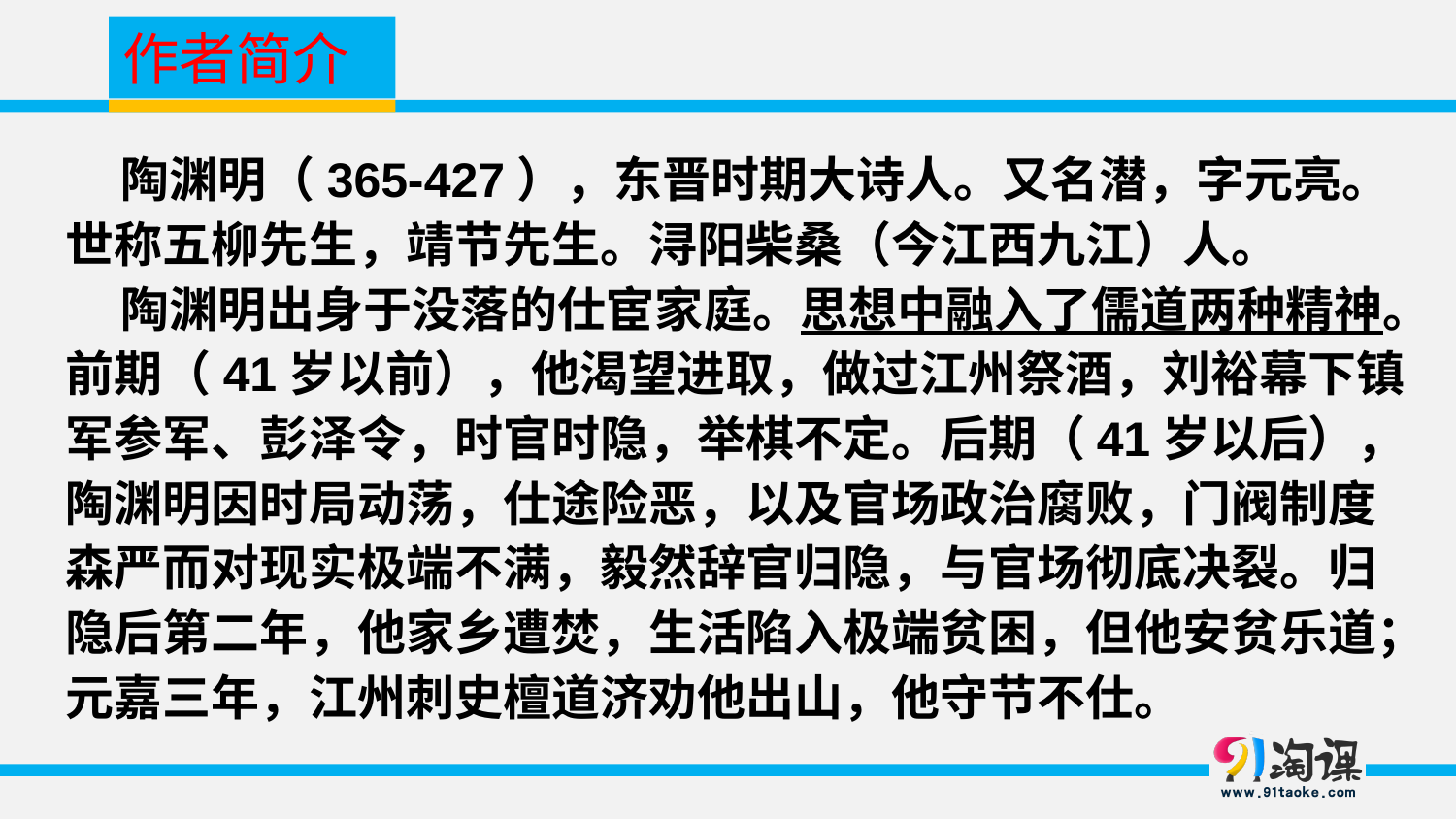

作者简介
    陶渊明（365-427），东晋时期大诗人。又名潜，字元亮。世称五柳先生，靖节先生。浔阳柴桑（今江西九江）人。
    陶渊明出身于没落的仕宦家庭。思想中融入了儒道两种精神。前期（41岁以前），他渴望进取，做过江州祭酒，刘裕幕下镇军参军、彭泽令，时官时隐，举棋不定。后期（41岁以后），陶渊明因时局动荡，仕途险恶，以及官场政治腐败，门阀制度森严而对现实极端不满，毅然辞官归隐，与官场彻底决裂。归隐后第二年，他家乡遭焚，生活陷入极端贫困，但他安贫乐道；元嘉三年，江州刺史檀道济劝他出山，他守节不仕。